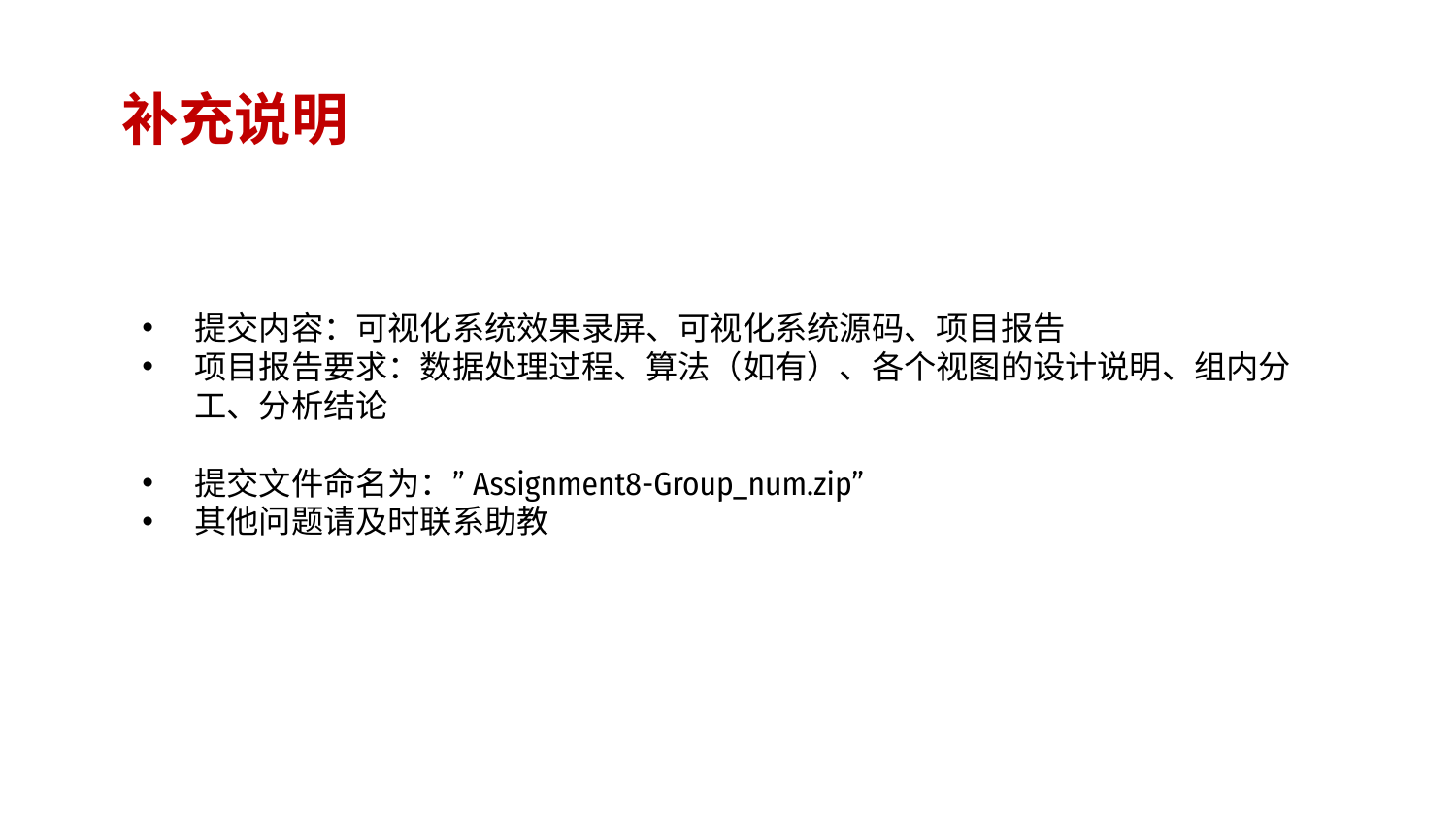

# 补充说明
提交内容：可视化系统效果录屏、可视化系统源码、项目报告
项目报告要求：数据处理过程、算法（如有）、各个视图的设计说明、组内分工、分析结论

提交文件命名为：”Assignment8-Group_num.zip”
其他问题请及时联系助教